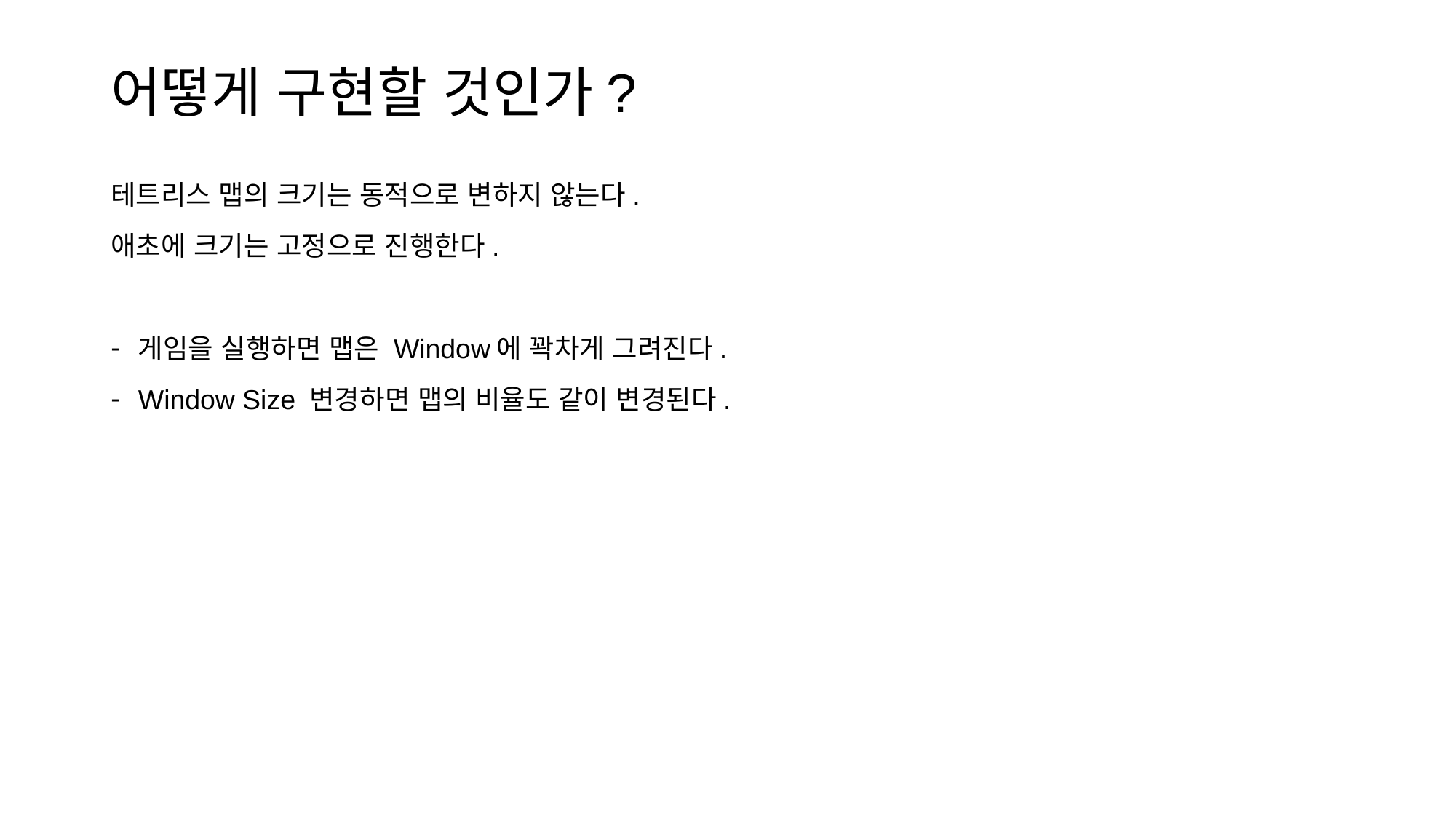

어떻게 구현할 것인가?
테트리스 맵의 크기는 동적으로 변하지 않는다.
애초에 크기는 고정으로 진행한다.

게임을 실행하면 맵은 Window에 꽉차게 그려진다.
Window Size 변경하면 맵의 비율도 같이 변경된다.